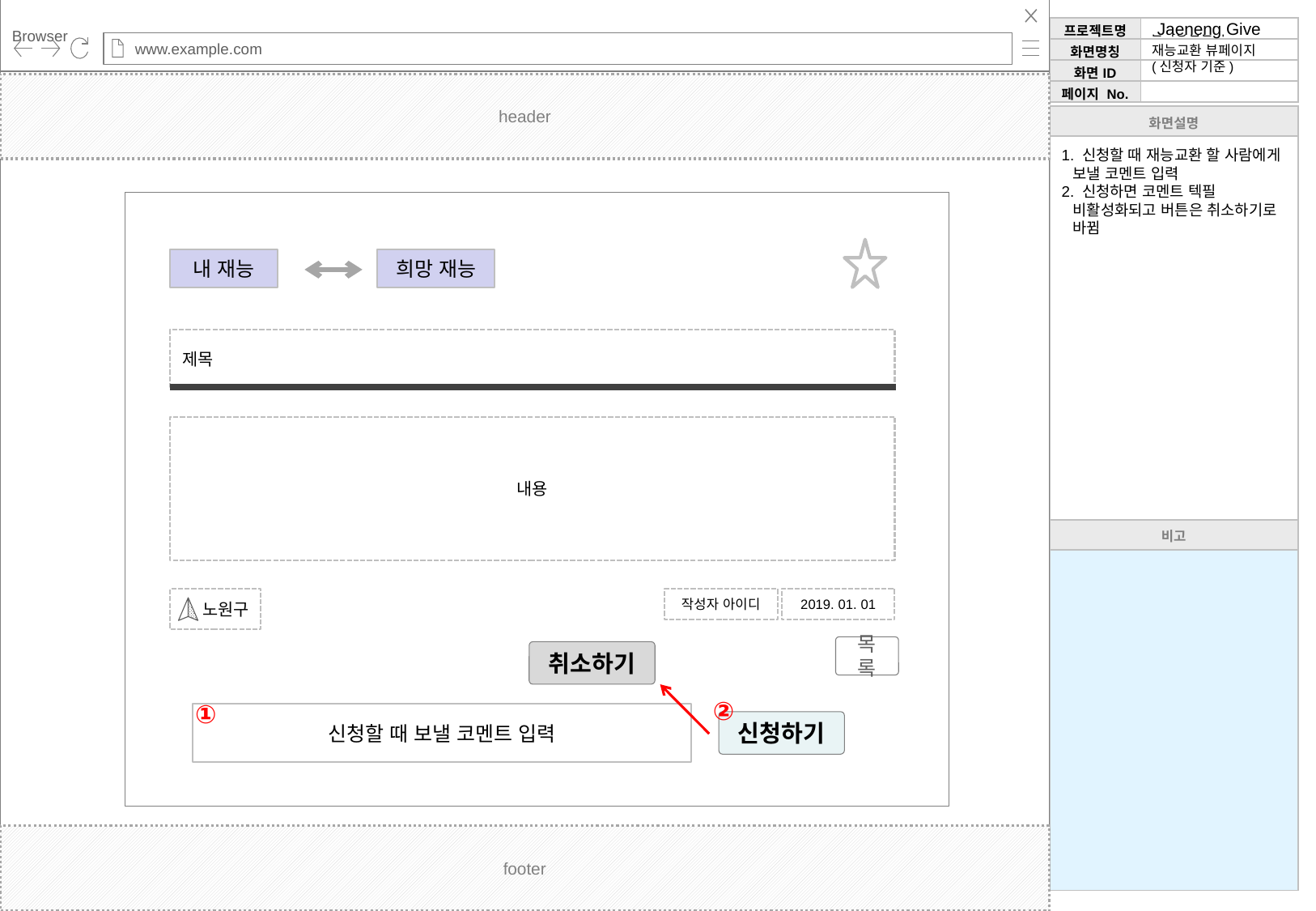

Browser

www.example.com

header

내 재능
희망 재능
Language
Music
Art
Computer
Exercise
Study
…
제목
내용
노원구

작성자 아이디
2019. 01. 01
목록
취소하기
②
①
신청할 때 보낼 코멘트 입력
신청하기
footer
재능교환 뷰페이지
(신청자 기준)
 신청할 때 재능교환 할 사람에게 보낼 코멘트 입력
 신청하면 코멘트 텍필 비활성화되고 버튼은 취소하기로 바뀜